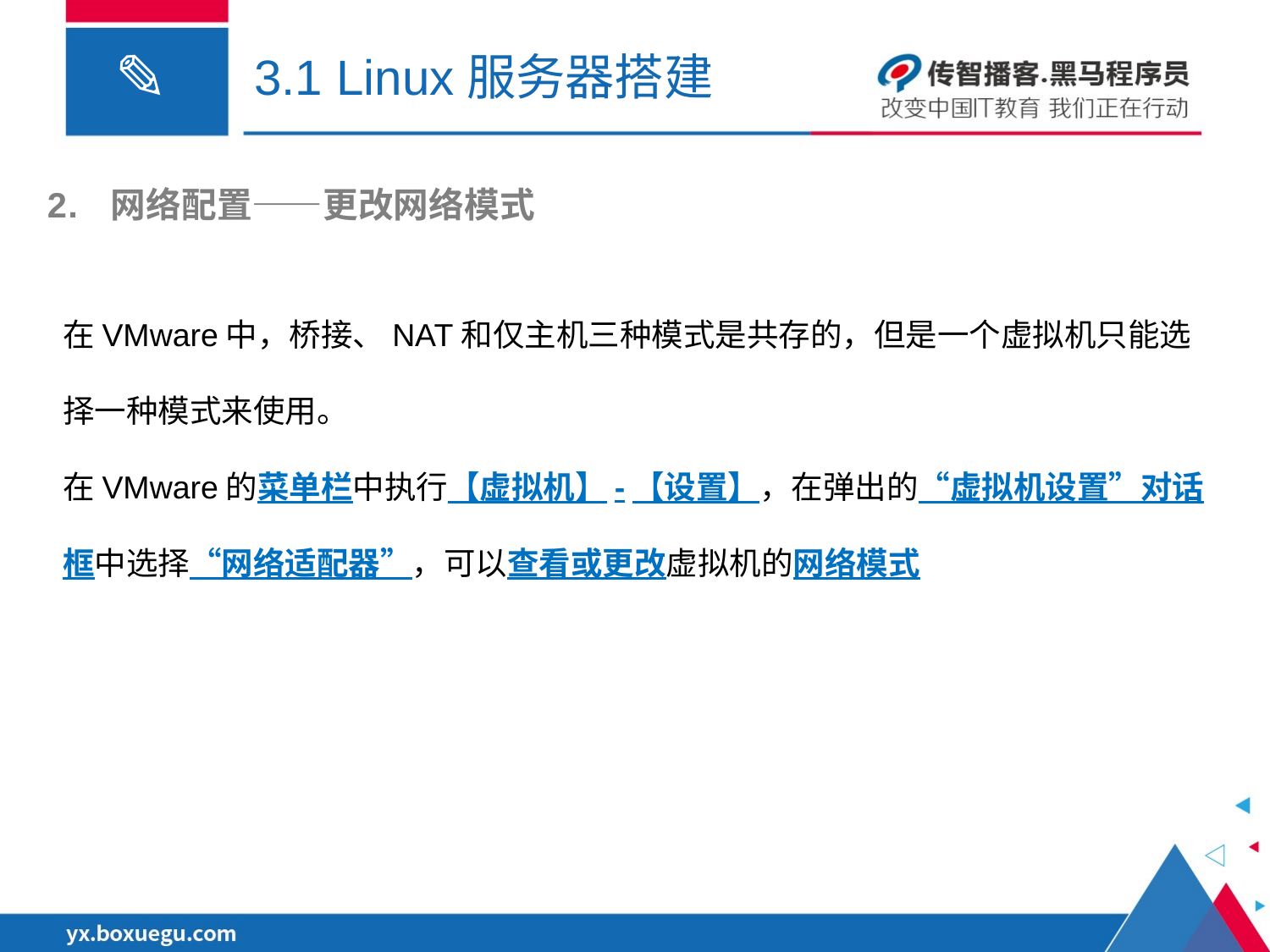

# 3.1 Linux服务器搭建
网络配置——更改网络模式
在VMware中，桥接、NAT和仅主机三种模式是共存的，但是一个虚拟机只能选择一种模式来使用。
在VMware的菜单栏中执行【虚拟机】-【设置】，在弹出的“虚拟机设置”对话框中选择“网络适配器”，可以查看或更改虚拟机的网络模式